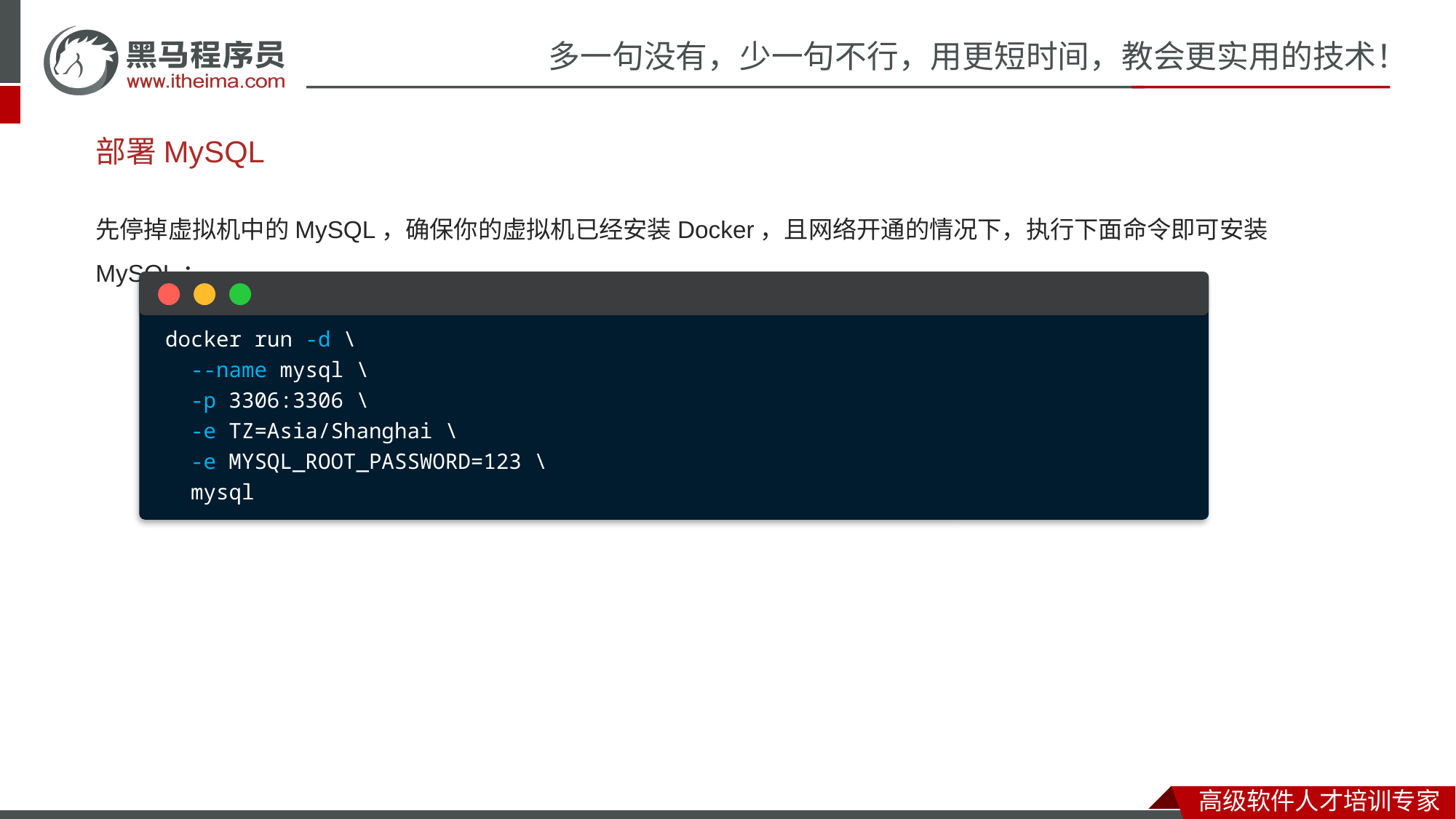

# 部署MySQL
先停掉虚拟机中的MySQL，确保你的虚拟机已经安装Docker，且网络开通的情况下，执行下面命令即可安装MySQL：

docker run -d \
  --name mysql \
  -p 3306:3306 \
  -e TZ=Asia/Shanghai \
  -e MYSQL_ROOT_PASSWORD=123 \
  mysql